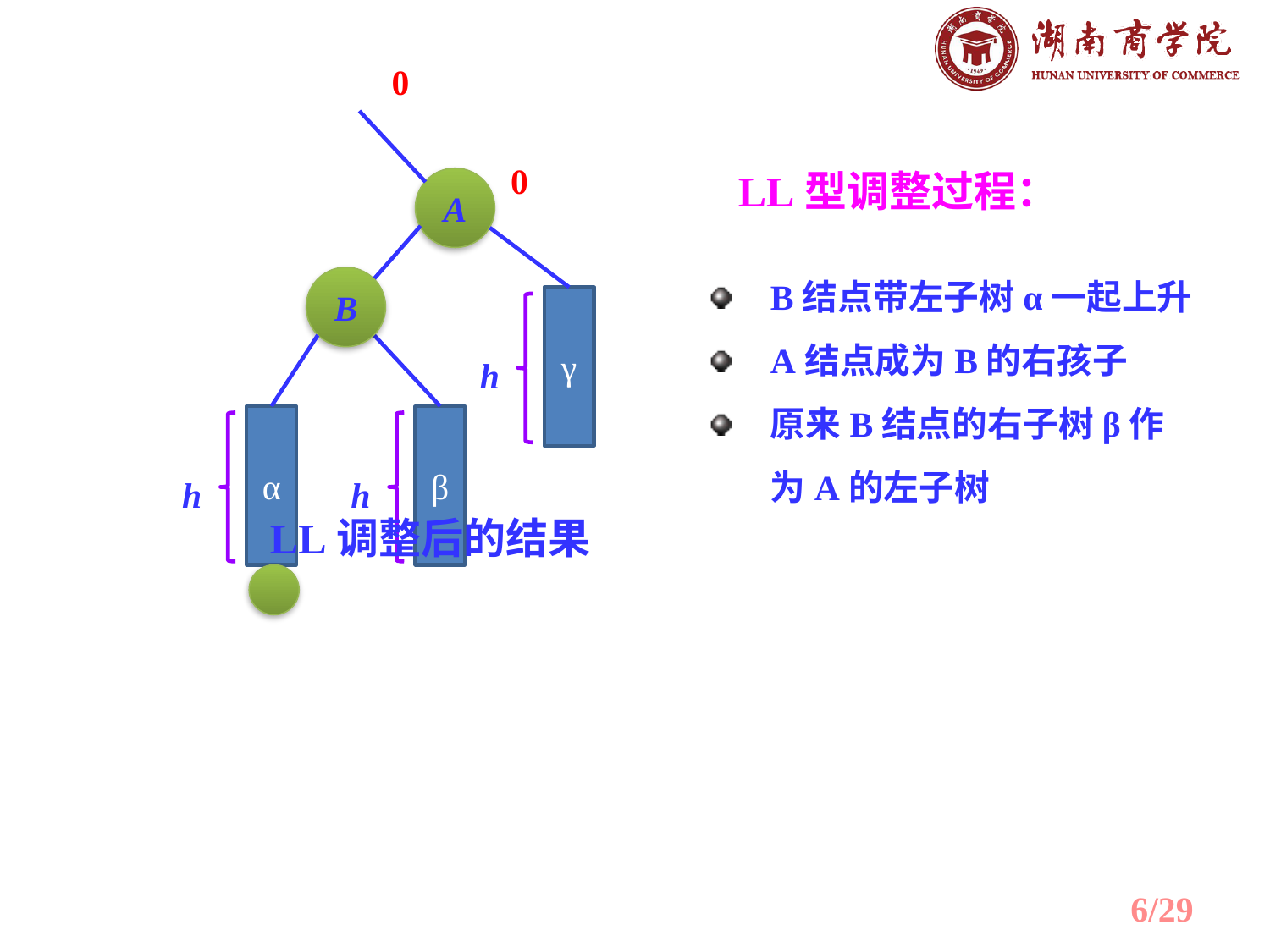

0
0
  LL型调整过程：
A
B结点带左子树α一起上升
A结点成为B的右孩子
原来B结点的右子树β作为A的左子树
B
α

h

γ

h

β

h
LL调整后的结果
6/29